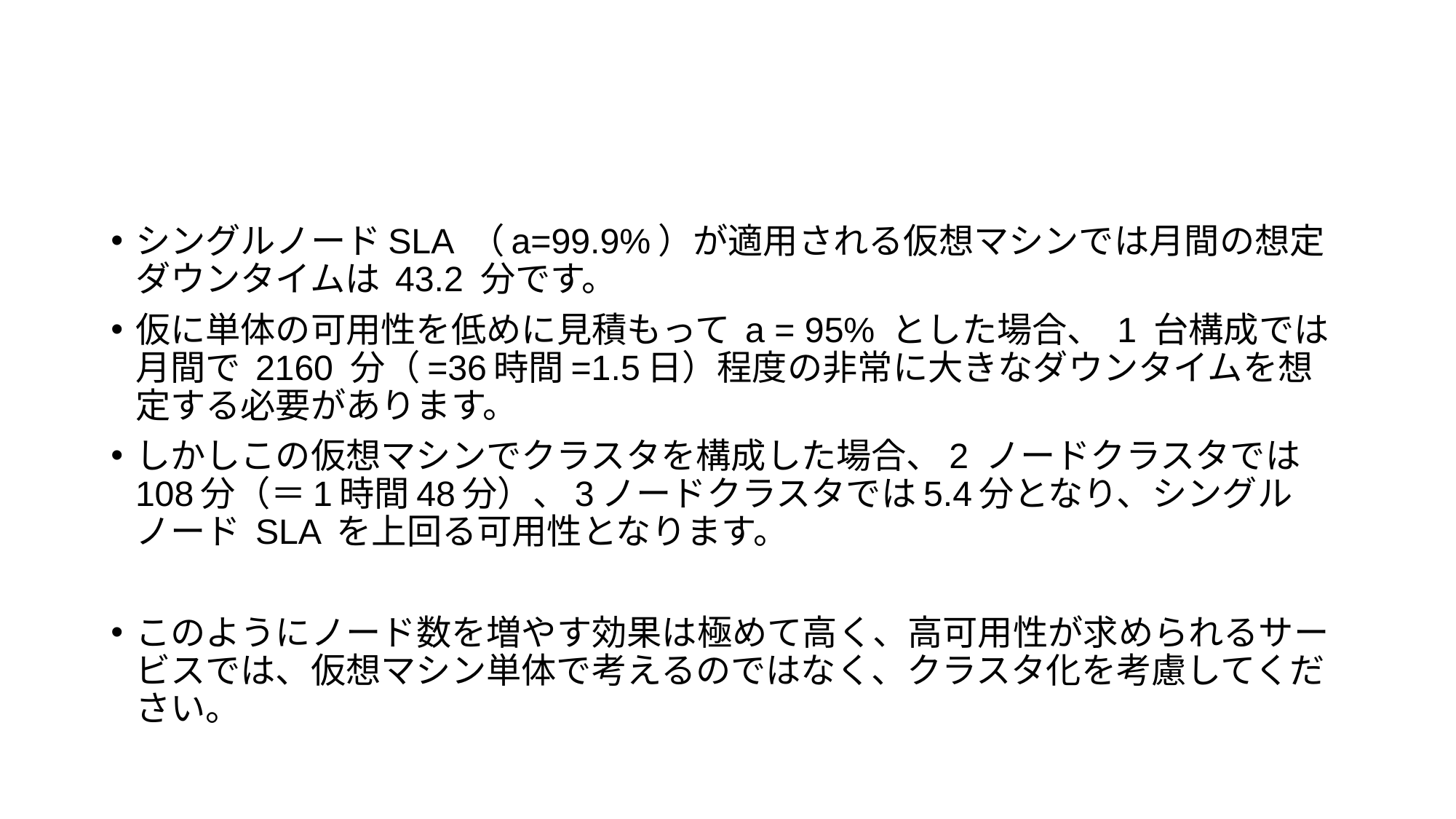

#
シングルノードSLA （a=99.9%）が適用される仮想マシンでは月間の想定ダウンタイムは 43.2 分です。
仮に単体の可用性を低めに見積もって a = 95% とした場合、 1 台構成では月間で 2160 分（=36時間=1.5日）程度の非常に大きなダウンタイムを想定する必要があります。
しかしこの仮想マシンでクラスタを構成した場合、2 ノードクラスタでは108分（＝1時間48分）、3ノードクラスタでは5.4分となり、シングルノード SLA を上回る可用性となります。

このようにノード数を増やす効果は極めて高く、高可用性が求められるサービスでは、仮想マシン単体で考えるのではなく、クラスタ化を考慮してください。